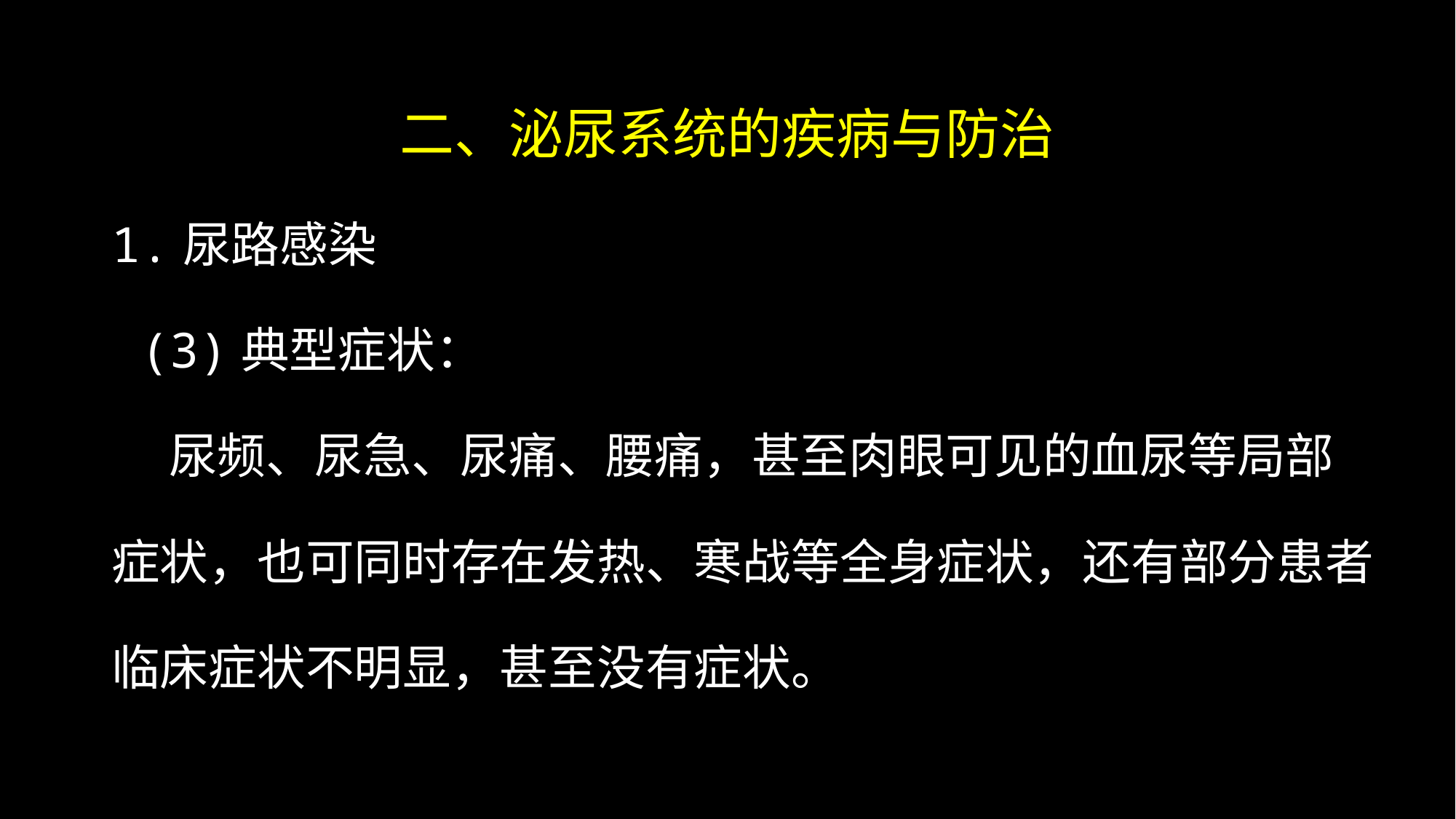

二、泌尿系统的疾病与防治
1.尿路感染
 (3)典型症状：
    尿频、尿急、尿痛、腰痛，甚至肉眼可见的血尿等局部症状，也可同时存在发热、寒战等全身症状，还有部分患者临床症状不明显，甚至没有症状。